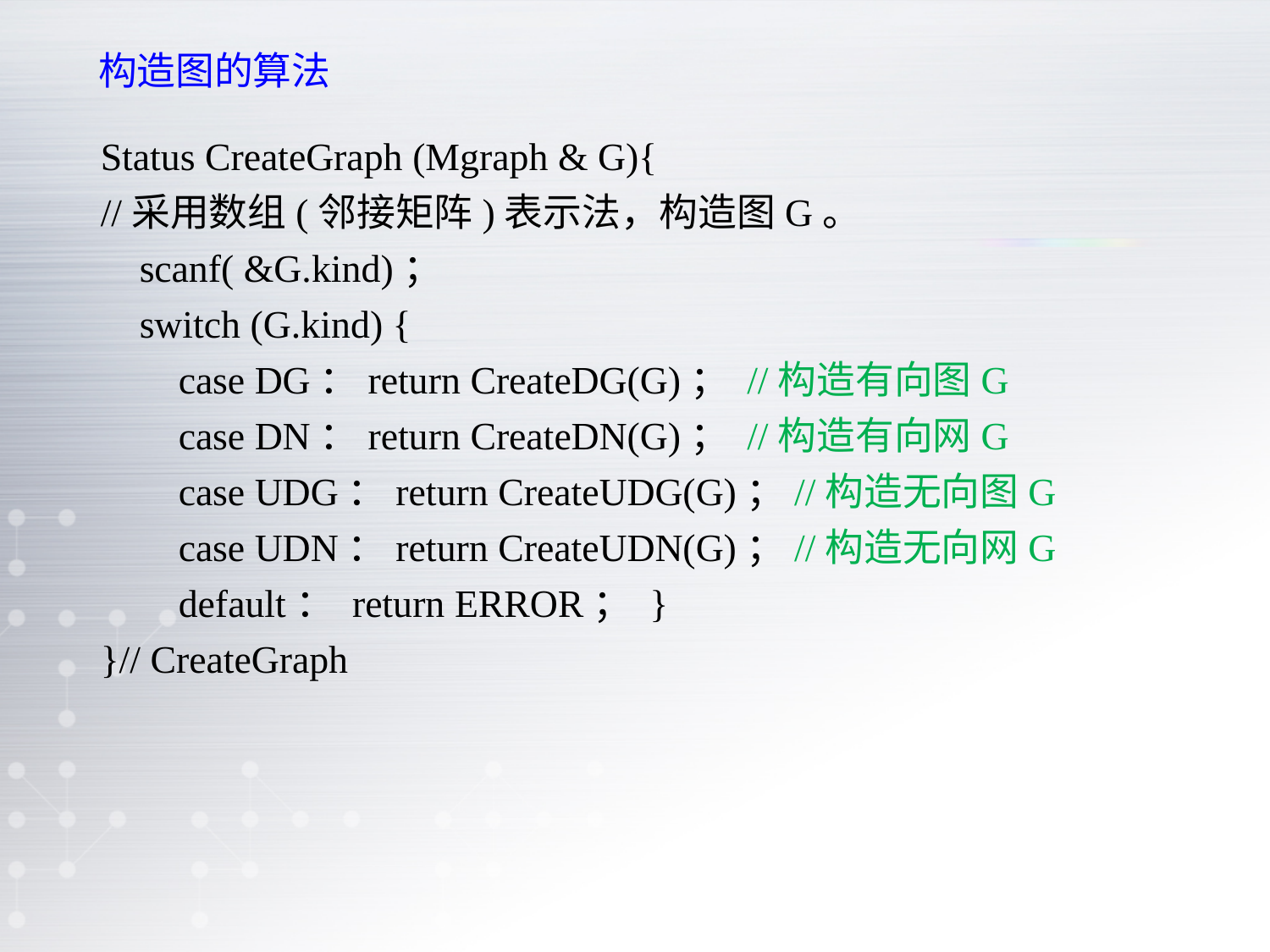

# 构造图的算法
Status CreateGraph (Mgraph & G){
//采用数组(邻接矩阵)表示法，构造图G。
    scanf( &G.kind)；
    switch (G.kind) {
        case DG：return CreateDG(G)； //构造有向图G
        case DN：return CreateDN(G)； //构造有向网G
        case UDG：return CreateUDG(G)；//构造无向图G
        case UDN：return CreateUDN(G)；//构造无向网G
        default： return ERROR； }
}// CreateGraph